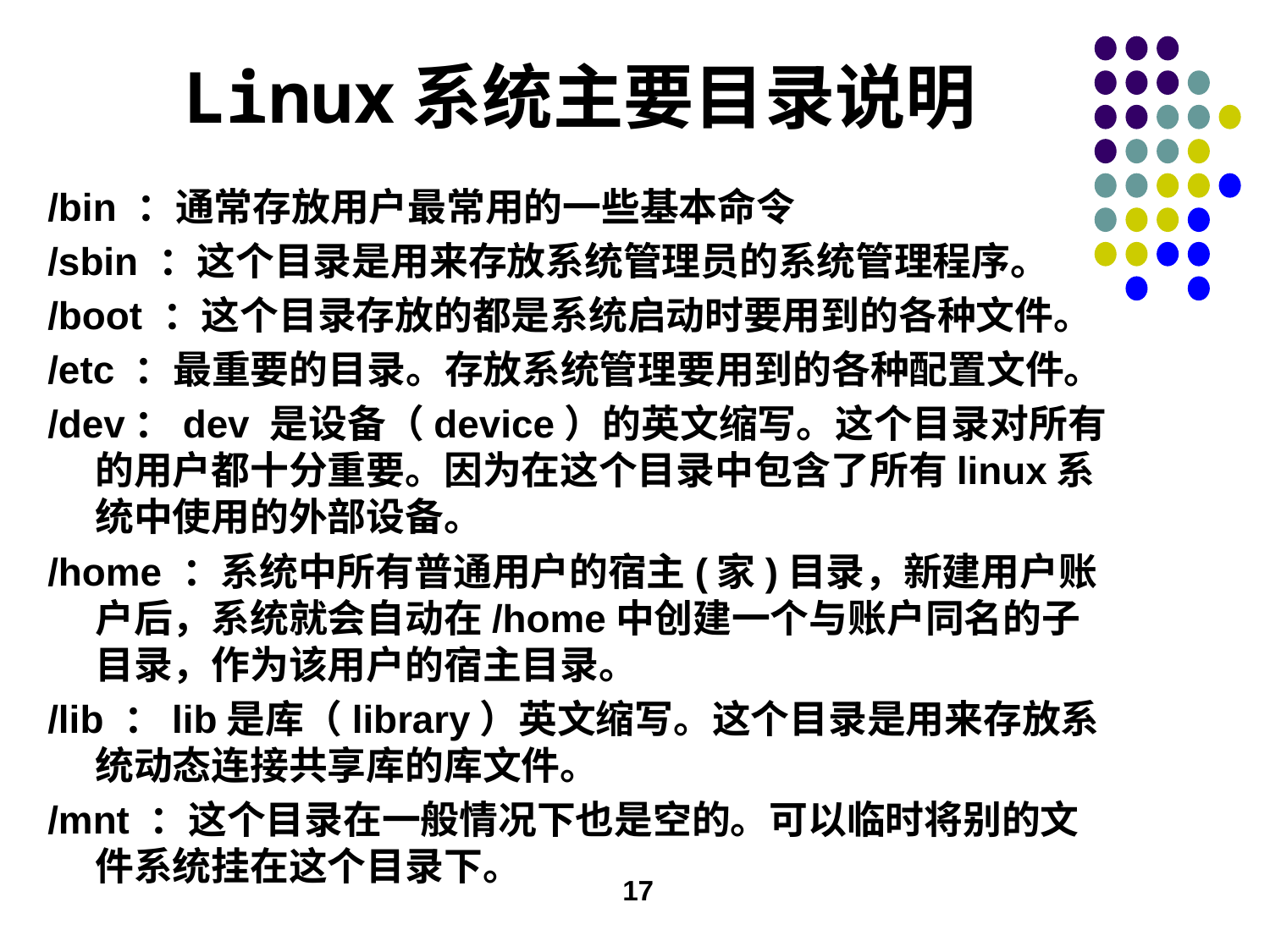

Linux系统主要目录说明
/bin ：通常存放用户最常用的一些基本命令
/sbin ：这个目录是用来存放系统管理员的系统管理程序。
/boot ：这个目录存放的都是系统启动时要用到的各种文件。
/etc ：最重要的目录。存放系统管理要用到的各种配置文件。
/dev：dev 是设备（device）的英文缩写。这个目录对所有的用户都十分重要。因为在这个目录中包含了所有linux系统中使用的外部设备。
/home ：系统中所有普通用户的宿主(家)目录，新建用户账户后，系统就会自动在/home中创建一个与账户同名的子目录，作为该用户的宿主目录。
/lib ：lib是库（library）英文缩写。这个目录是用来存放系统动态连接共享库的库文件。
/mnt ：这个目录在一般情况下也是空的。可以临时将别的文件系统挂在这个目录下。

17